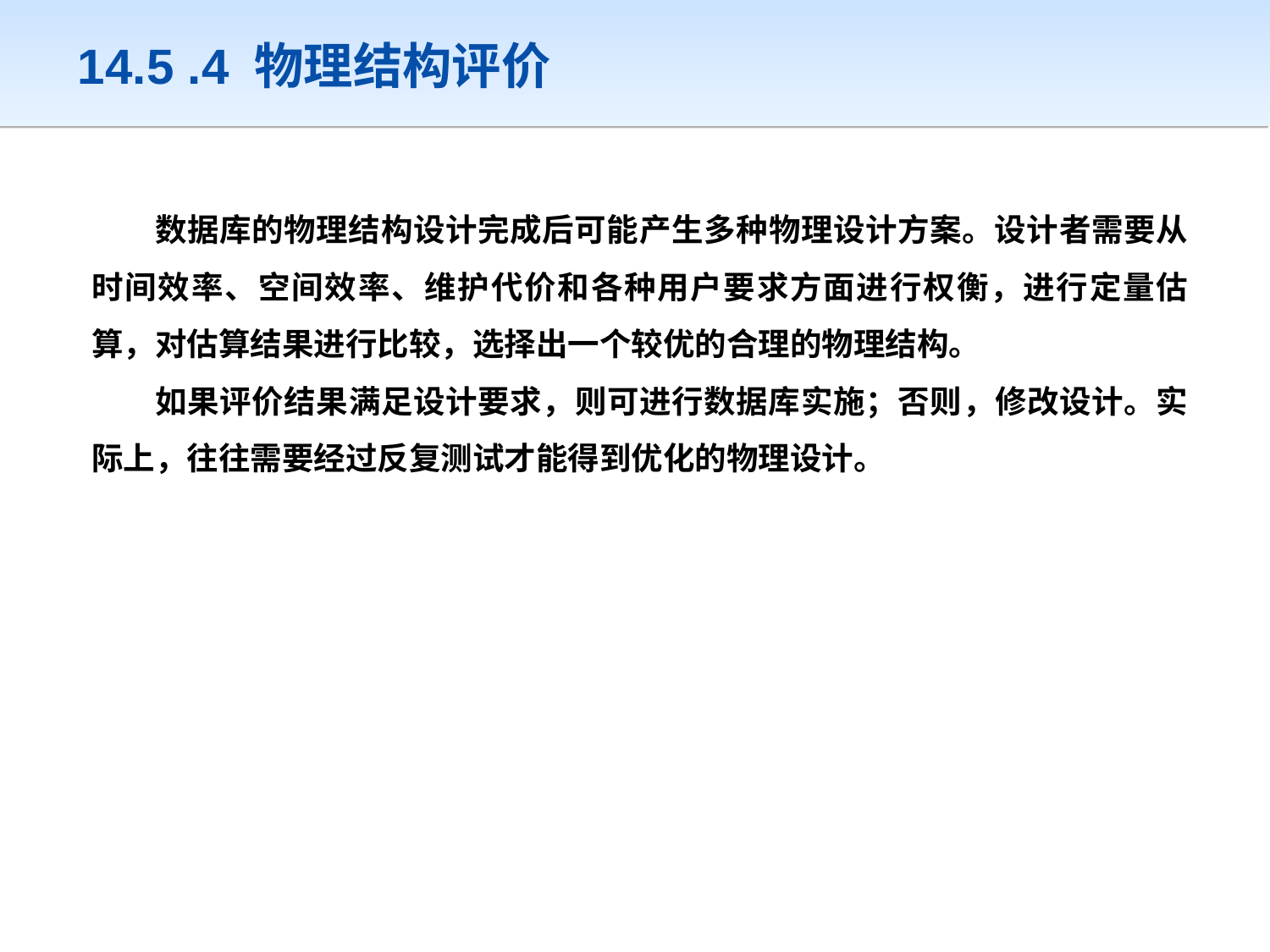

14.5 .4 物理结构评价

数据定义
数据库的物理结构设计完成后可能产生多种物理设计方案。设计者需要从时间效率、空间效率、维护代价和各种用户要求方面进行权衡，进行定量估算，对估算结果进行比较，选择出一个较优的合理的物理结构。
如果评价结果满足设计要求，则可进行数据库实施；否则，修改设计。实际上，往往需要经过反复测试才能得到优化的物理设计。